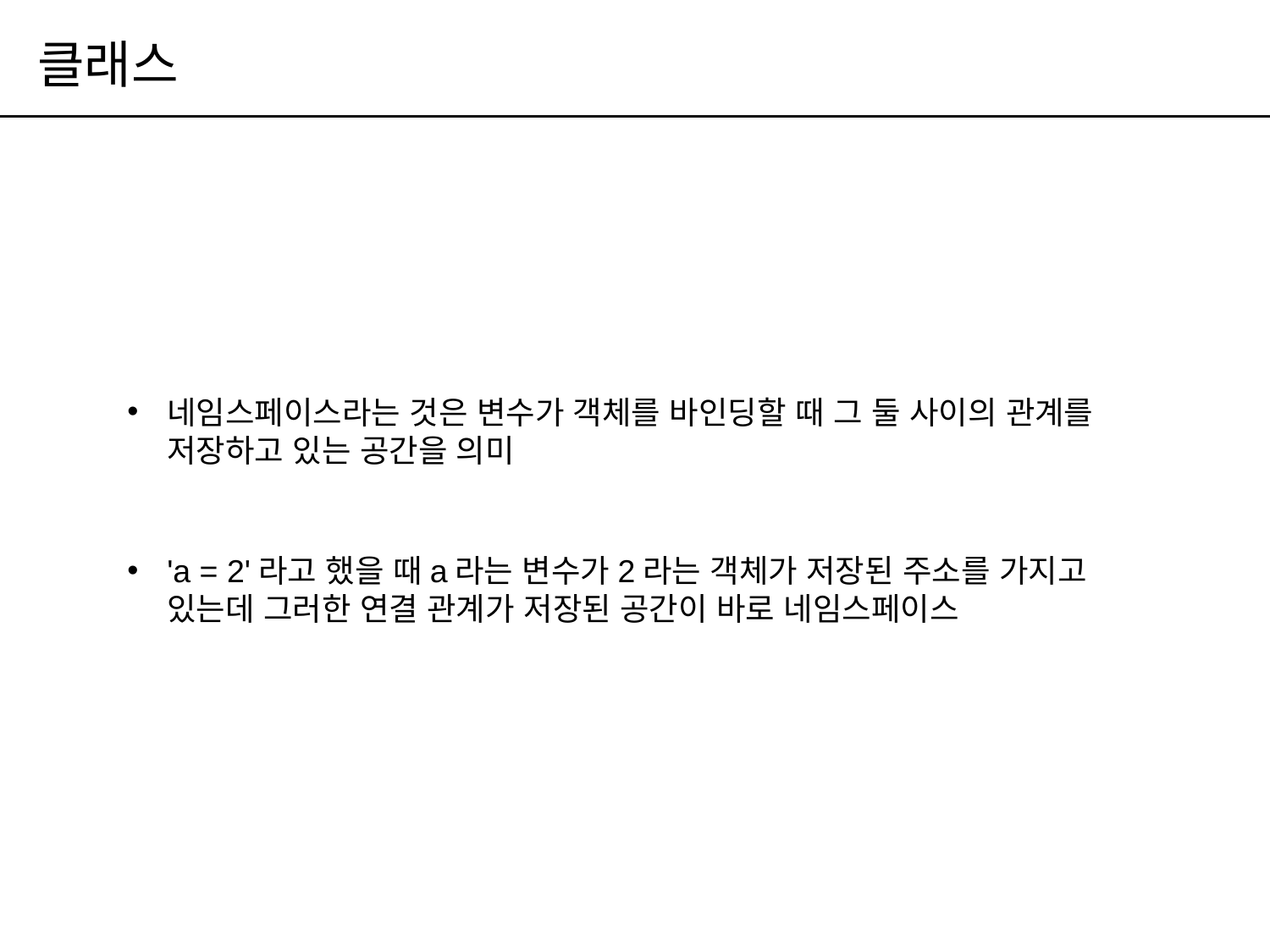

# 클래스
네임스페이스라는 것은 변수가 객체를 바인딩할 때 그 둘 사이의 관계를 저장하고 있는 공간을 의미
'a = 2'라고 했을 때a라는 변수가2라는 객체가 저장된 주소를 가지고 있는데 그러한 연결 관계가 저장된 공간이 바로 네임스페이스